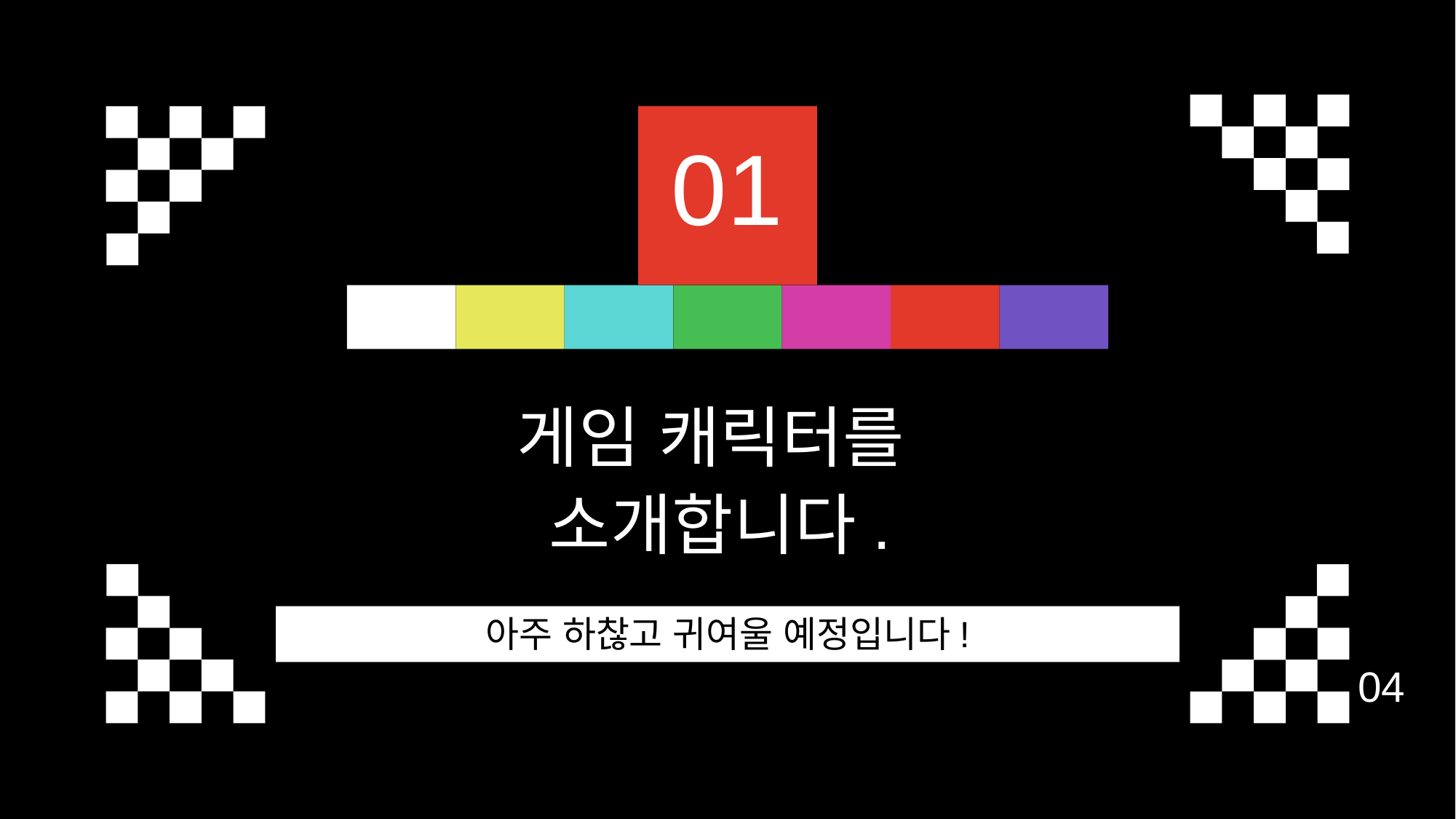

01
게임 캐릭터를
소개합니다.
아주 하찮고 귀여울 예정입니다!
04